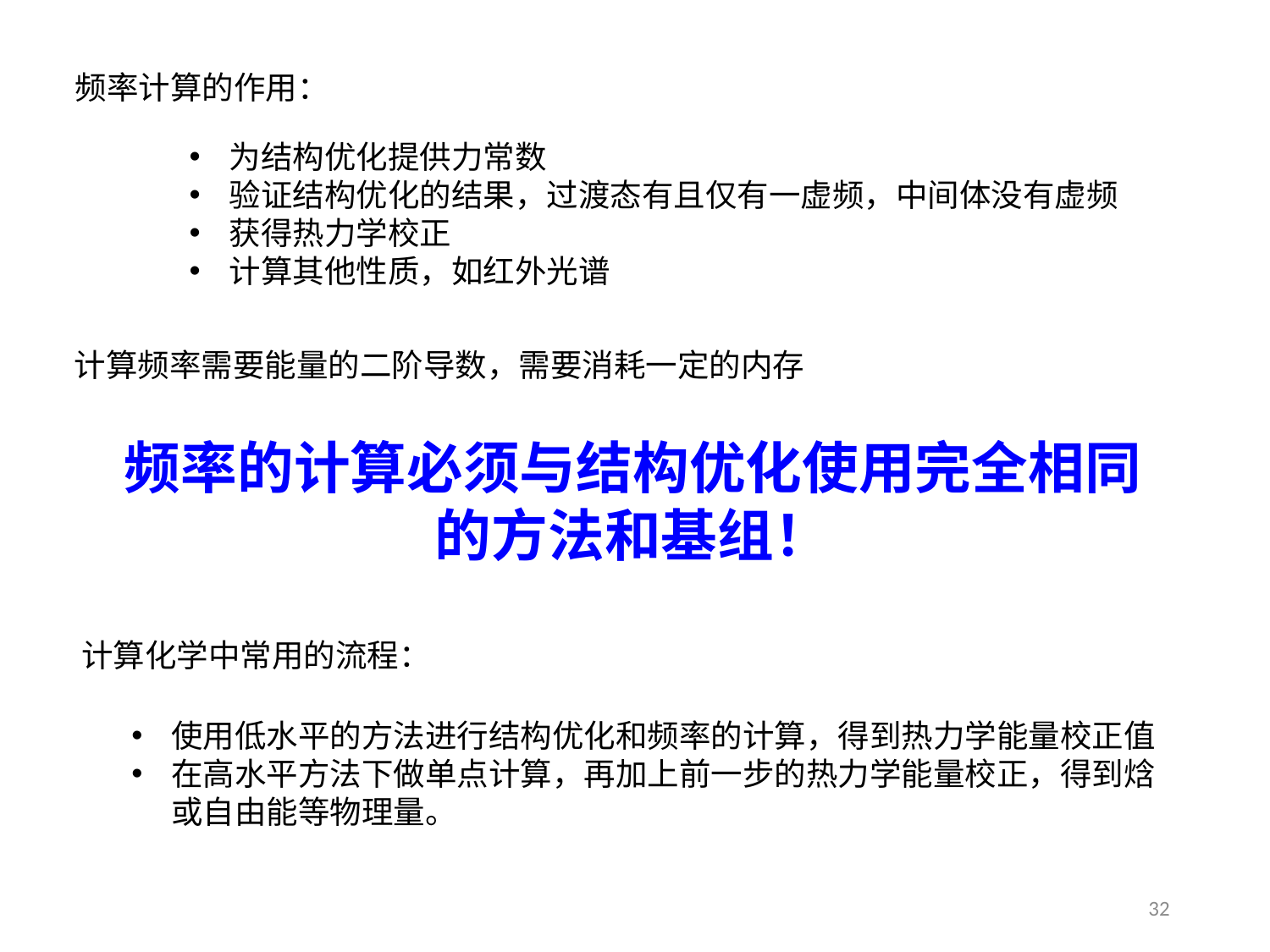

频率计算的作用：
为结构优化提供力常数
验证结构优化的结果，过渡态有且仅有一虚频，中间体没有虚频
获得热力学校正
计算其他性质，如红外光谱
计算频率需要能量的二阶导数，需要消耗一定的内存
频率的计算必须与结构优化使用完全相同的方法和基组！
计算化学中常用的流程：
使用低水平的方法进行结构优化和频率的计算，得到热力学能量校正值
在高水平方法下做单点计算，再加上前一步的热力学能量校正，得到焓或自由能等物理量。
32